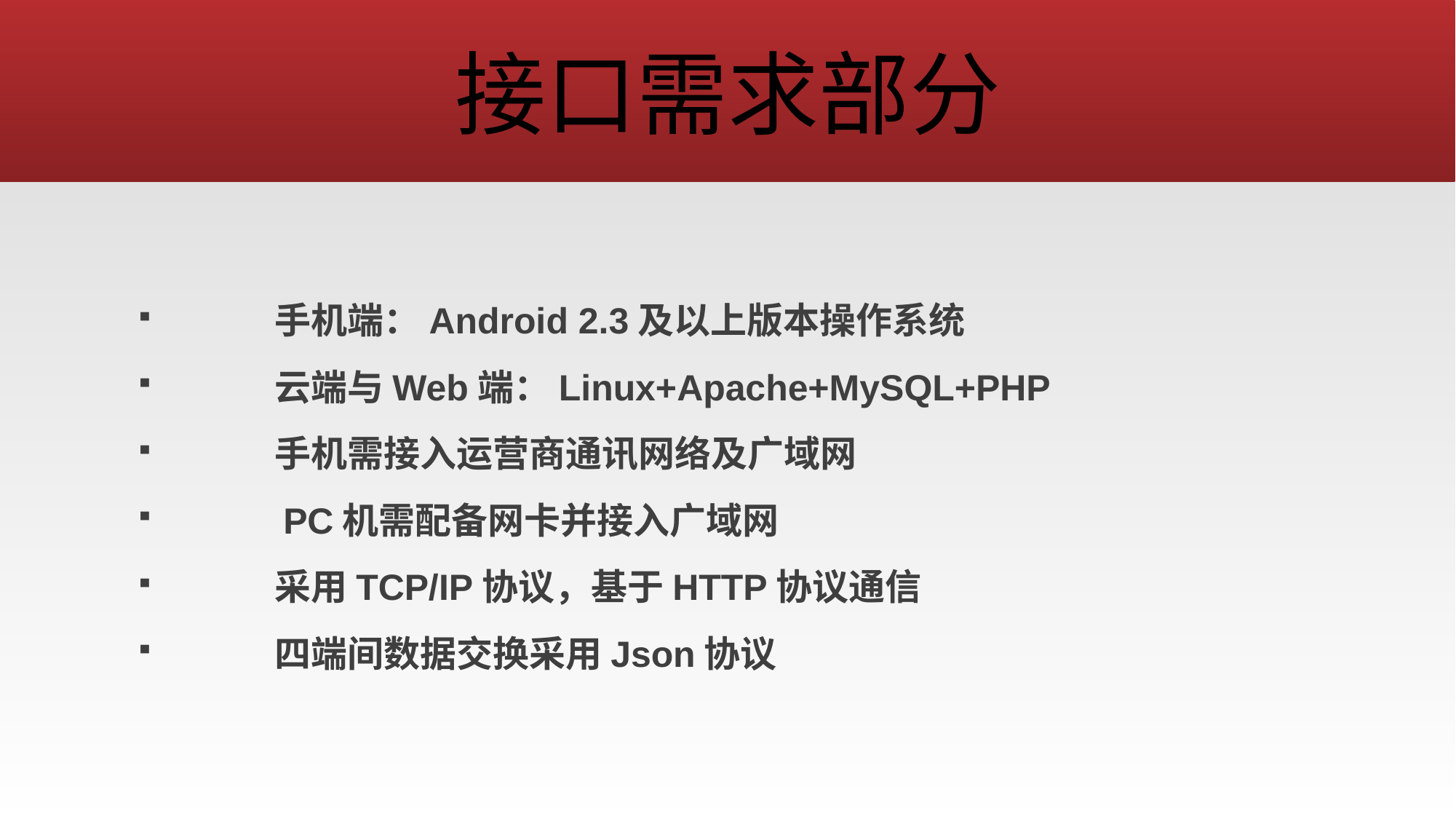

接口需求部分
　　　手机端：Android 2.3及以上版本操作系统
　　　云端与Web端：Linux+Apache+MySQL+PHP
　　　手机需接入运营商通讯网络及广域网
　　　PC机需配备网卡并接入广域网
　　　采用TCP/IP协议，基于HTTP协议通信
	四端间数据交换采用Json协议